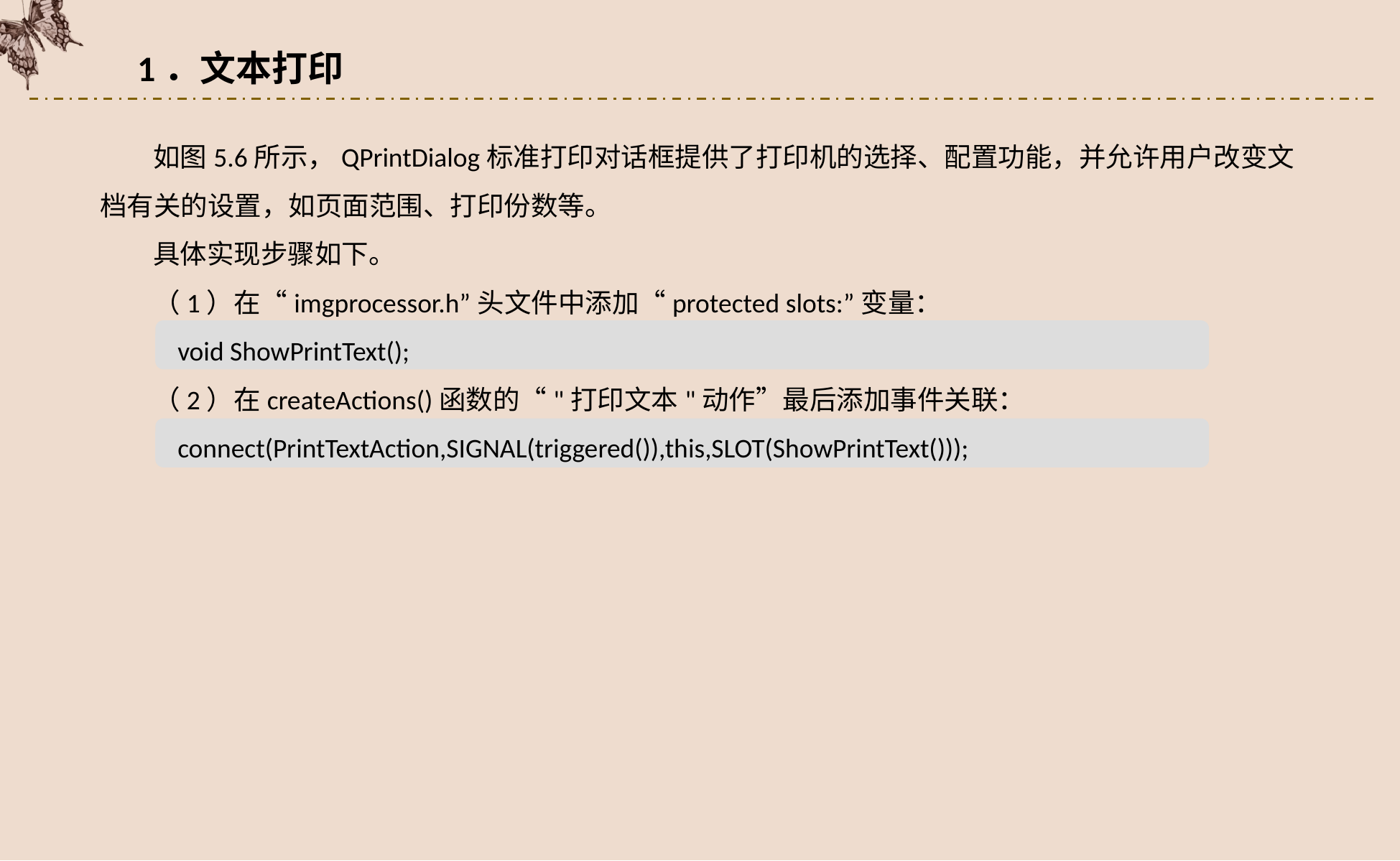

1．文本打印
如图5.6所示，QPrintDialog标准打印对话框提供了打印机的选择、配置功能，并允许用户改变文档有关的设置，如页面范围、打印份数等。
具体实现步骤如下。
（1）在“imgprocessor.h”头文件中添加“protected slots:”变量：
    void ShowPrintText();
（2）在createActions()函数的“"打印文本"动作”最后添加事件关联：
    connect(PrintTextAction,SIGNAL(triggered()),this,SLOT(ShowPrintText()));